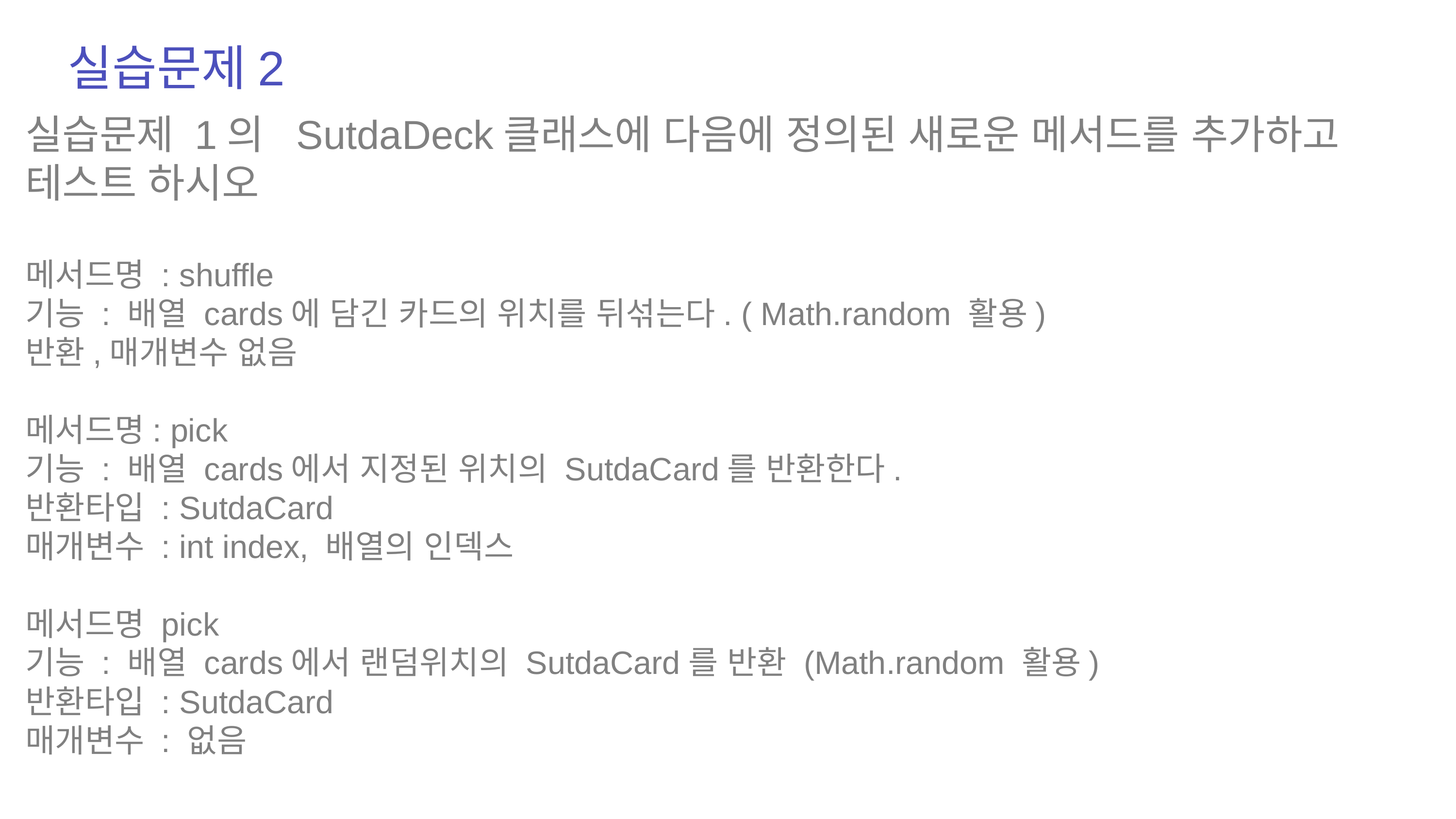

실습문제2
실습문제 1의  SutdaDeck클래스에 다음에 정의된 새로운 메서드를 추가하고 테스트 하시오

메서드명 : shuffle
기능 : 배열 cards에 담긴 카드의 위치를 뒤섞는다. ( Math.random 활용)
반환,매개변수 없음

메서드명: pick
기능 : 배열 cards에서 지정된 위치의 SutdaCard를 반환한다.
반환타입 : SutdaCard
매개변수 : int index, 배열의 인덱스

메서드명 pick
기능 : 배열 cards에서 랜덤위치의 SutdaCard를 반환 (Math.random 활용)
반환타입 : SutdaCard
매개변수 : 없음